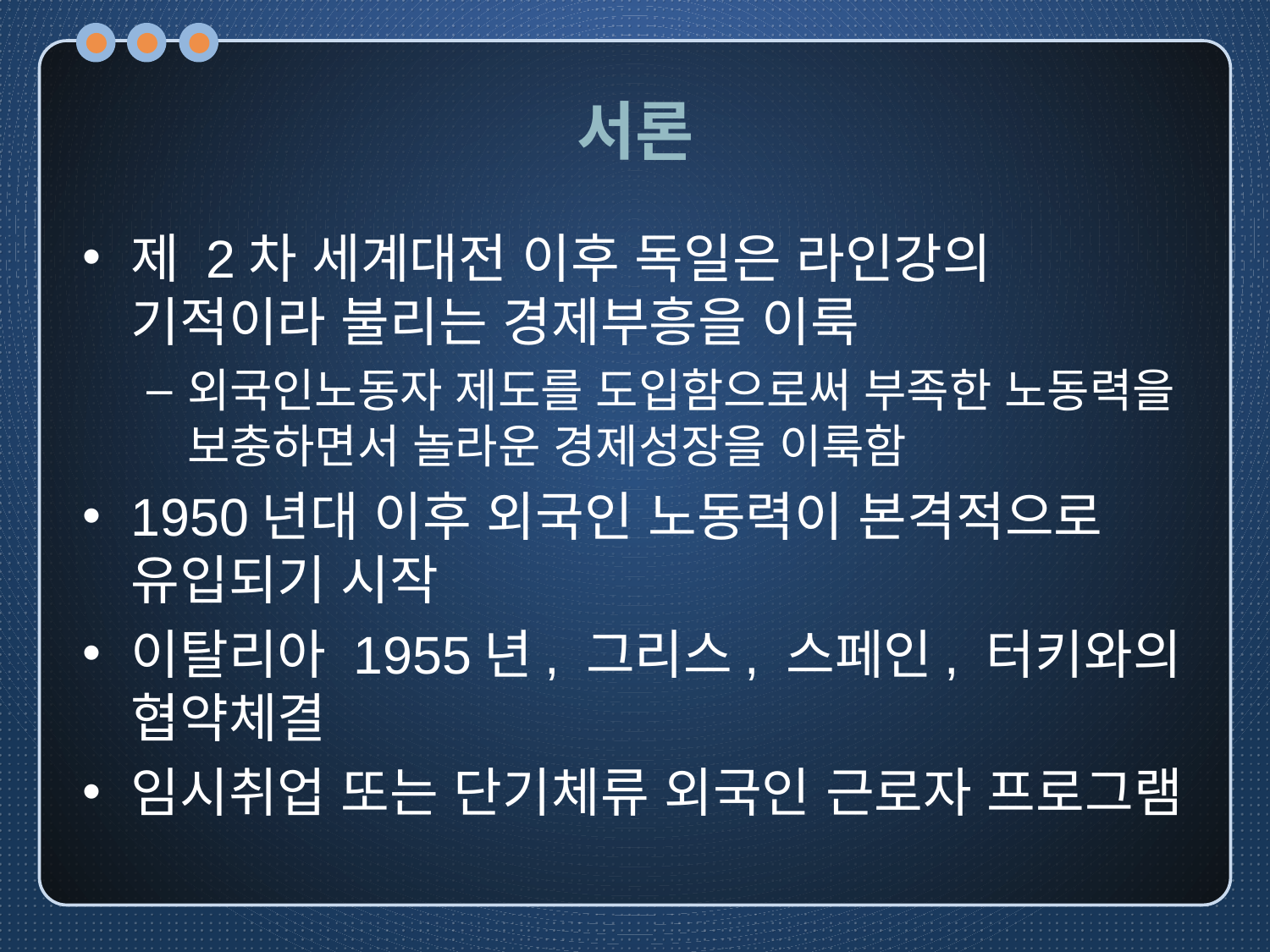

# 서론
제 2차 세계대전 이후 독일은 라인강의 기적이라 불리는 경제부흥을 이룩
외국인노동자 제도를 도입함으로써 부족한 노동력을 보충하면서 놀라운 경제성장을 이룩함
1950년대 이후 외국인 노동력이 본격적으로 유입되기 시작
이탈리아 1955년, 그리스, 스페인, 터키와의 협약체결
임시취업 또는 단기체류 외국인 근로자 프로그램